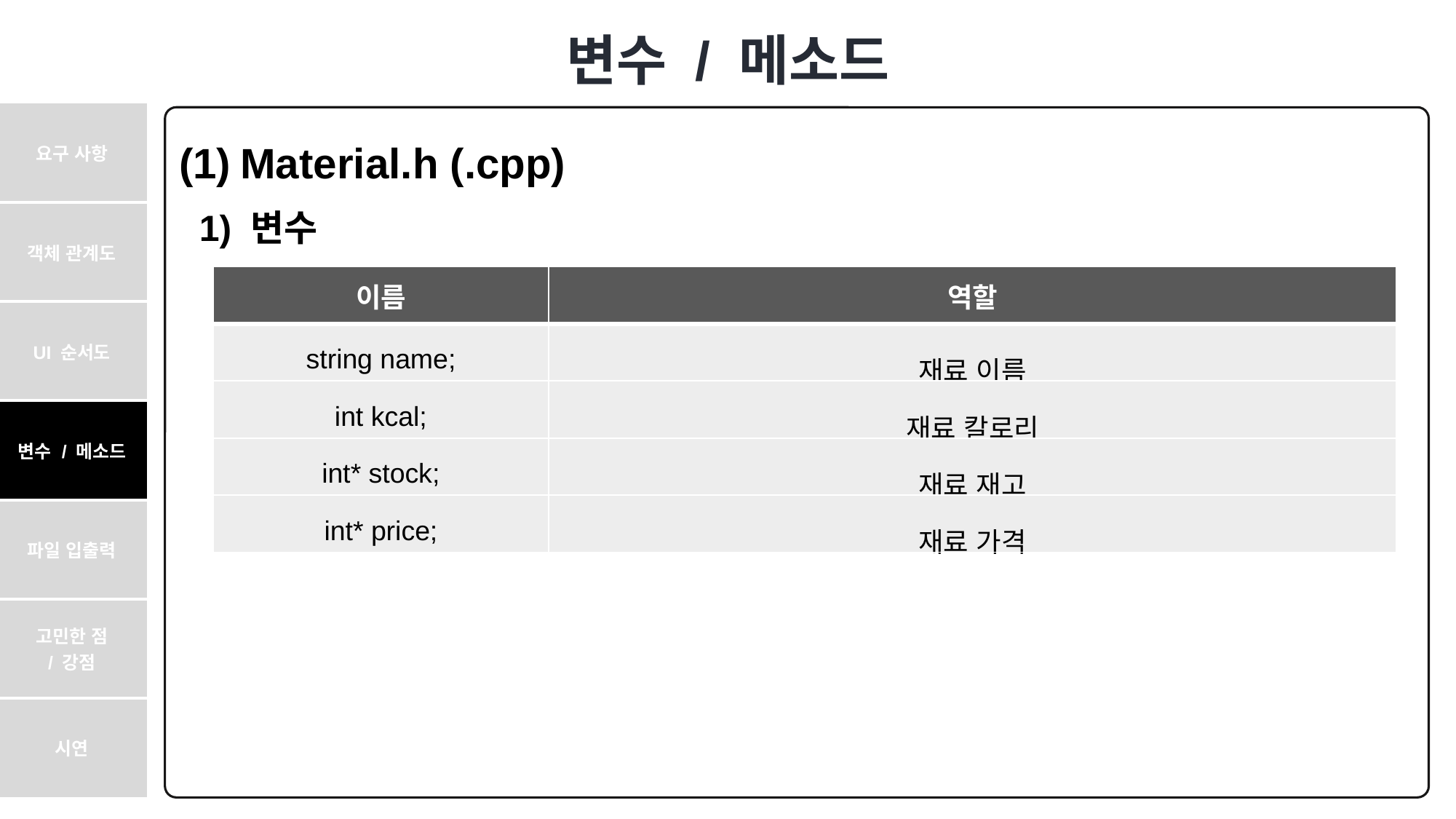

변수 / 메소드
| 요구 사항 |
| --- |
| 객체 관계도 |
| UI 순서도 |
| 변수 / 메소드 |
| 파일 입출력 |
| 고민한 점 / 강점 |
| 시연 |
Material.h (.cpp)
  1) 변수
| 이름 | 역할 |
| --- | --- |
| string name; | 재료 이름 |
| int kcal; | 재료 칼로리 |
| int\* stock; | 재료 재고 |
| int\* price; | 재료 가격 |